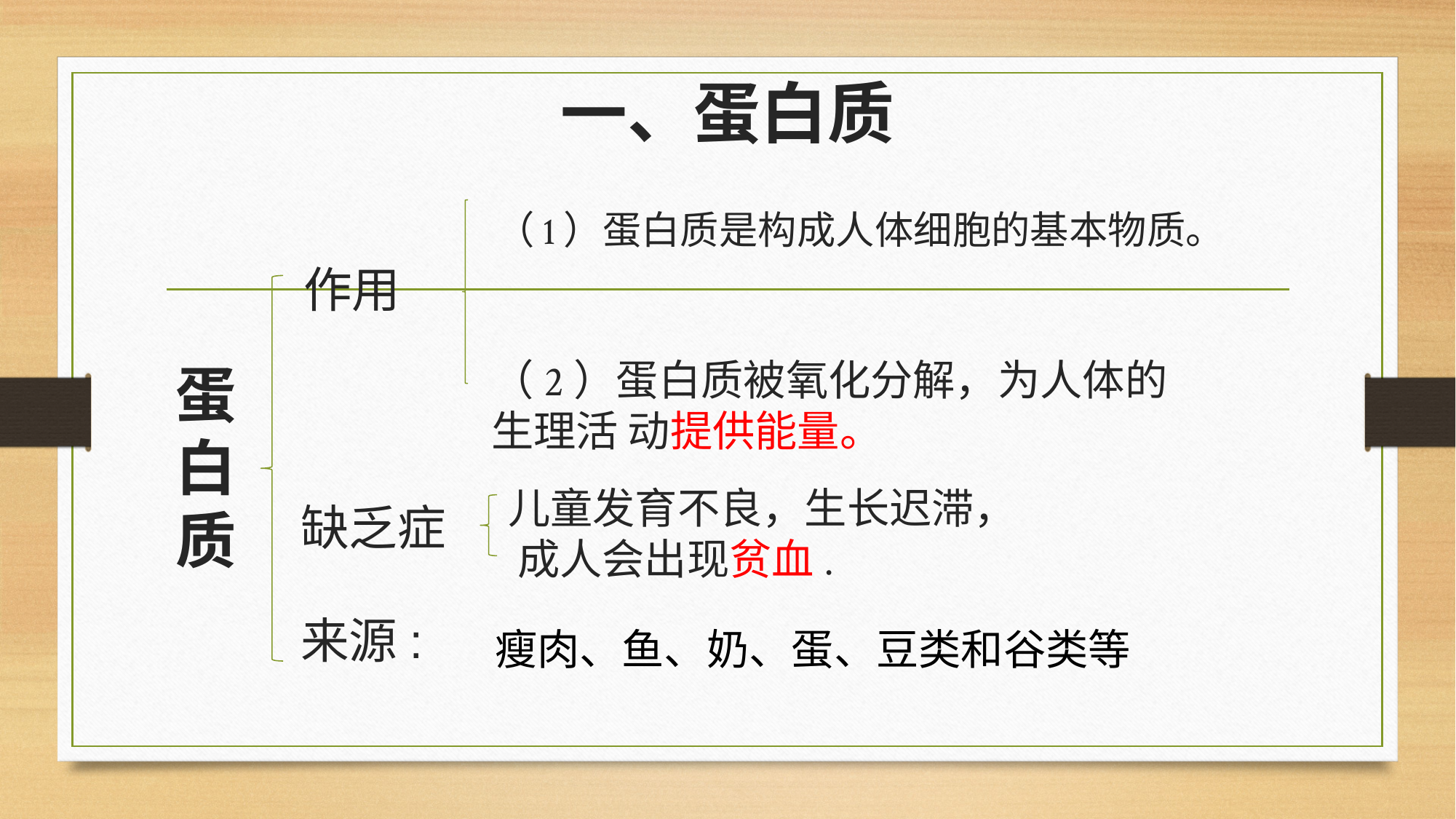

# 一、蛋白质

（1）蛋白质是构成人体细胞的基本物质。
作用

（2）蛋白质被氧化分解，为人体的生理活 动提供能量。
蛋白质
儿童发育不良，生长迟滞， 成人会出现贫血.
缺乏症

来源:
瘦肉、鱼、奶、蛋、豆类和谷类等